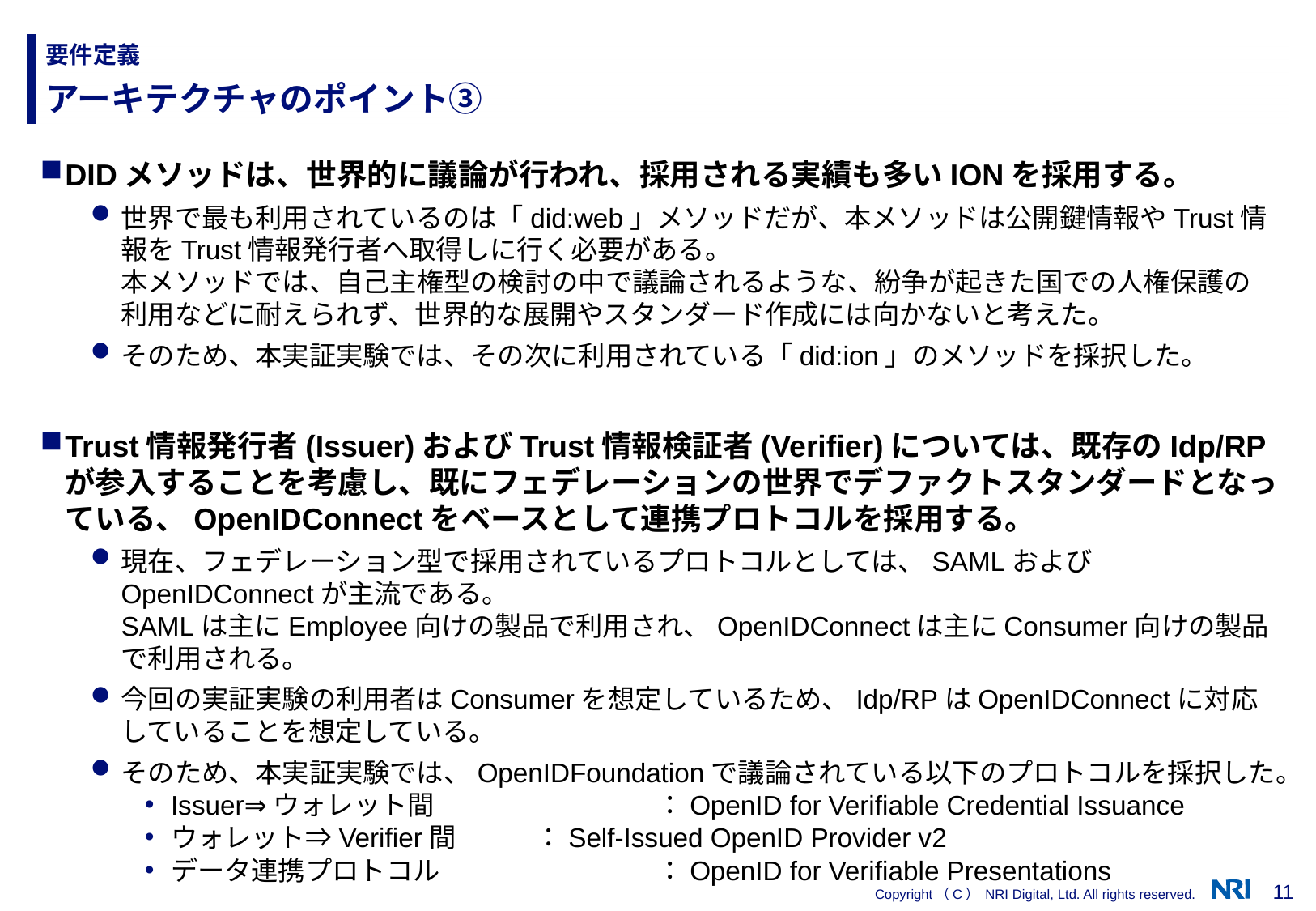

# 要件定義
アーキテクチャのポイント③
DIDメソッドは、世界的に議論が行われ、採用される実績も多いIONを採用する。
世界で最も利用されているのは「did:web」メソッドだが、本メソッドは公開鍵情報やTrust情報をTrust情報発行者へ取得しに行く必要がある。
本メソッドでは、自己主権型の検討の中で議論されるような、紛争が起きた国での人権保護の利用などに耐えられず、世界的な展開やスタンダード作成には向かないと考えた。
そのため、本実証実験では、その次に利用されている「did:ion」のメソッドを採択した。

Trust情報発行者(Issuer)およびTrust情報検証者(Verifier)については、既存のIdp/RPが参入することを考慮し、既にフェデレーションの世界でデファクトスタンダードとなっている、OpenIDConnectをベースとして連携プロトコルを採用する。
現在、フェデレーション型で採用されているプロトコルとしては、SAMLおよびOpenIDConnectが主流である。
SAMLは主にEmployee向けの製品で利用され、OpenIDConnectは主にConsumer向けの製品で利用される。
今回の実証実験の利用者はConsumerを想定しているため、Idp/RPはOpenIDConnectに対応していることを想定している。
そのため、本実証実験では、OpenIDFoundationで議論されている以下のプロトコルを採択した。
Issuer⇒ウォレット間		：OpenID for Verifiable Credential Issuance
ウォレット⇒Verifier間	：Self-Issued OpenID Provider v2
データ連携プロトコル		：OpenID for Verifiable Presentations